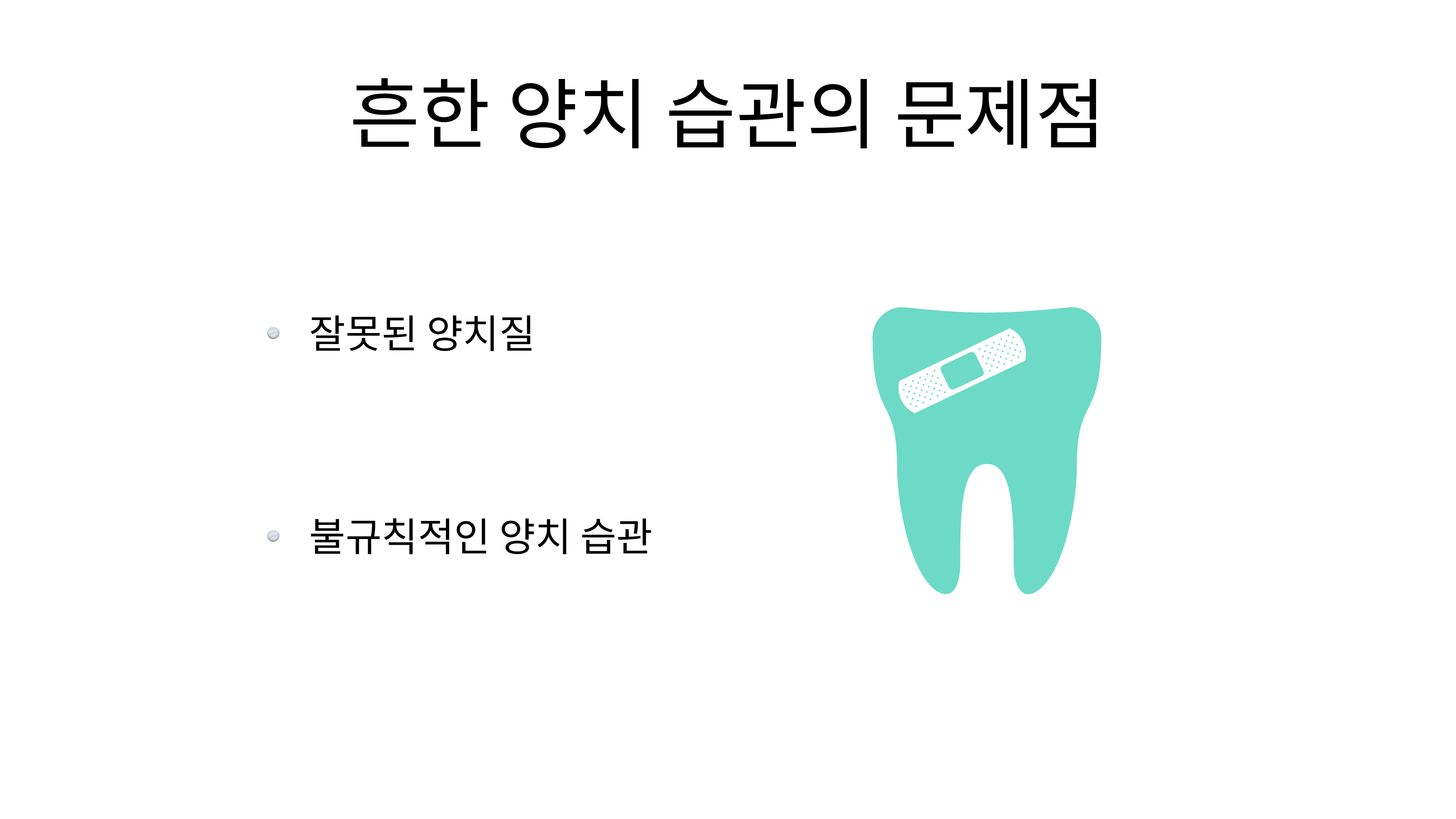

# 흔한 양치 습관의 문제점
잘못된 양치질

불규칙적인 양치 습관